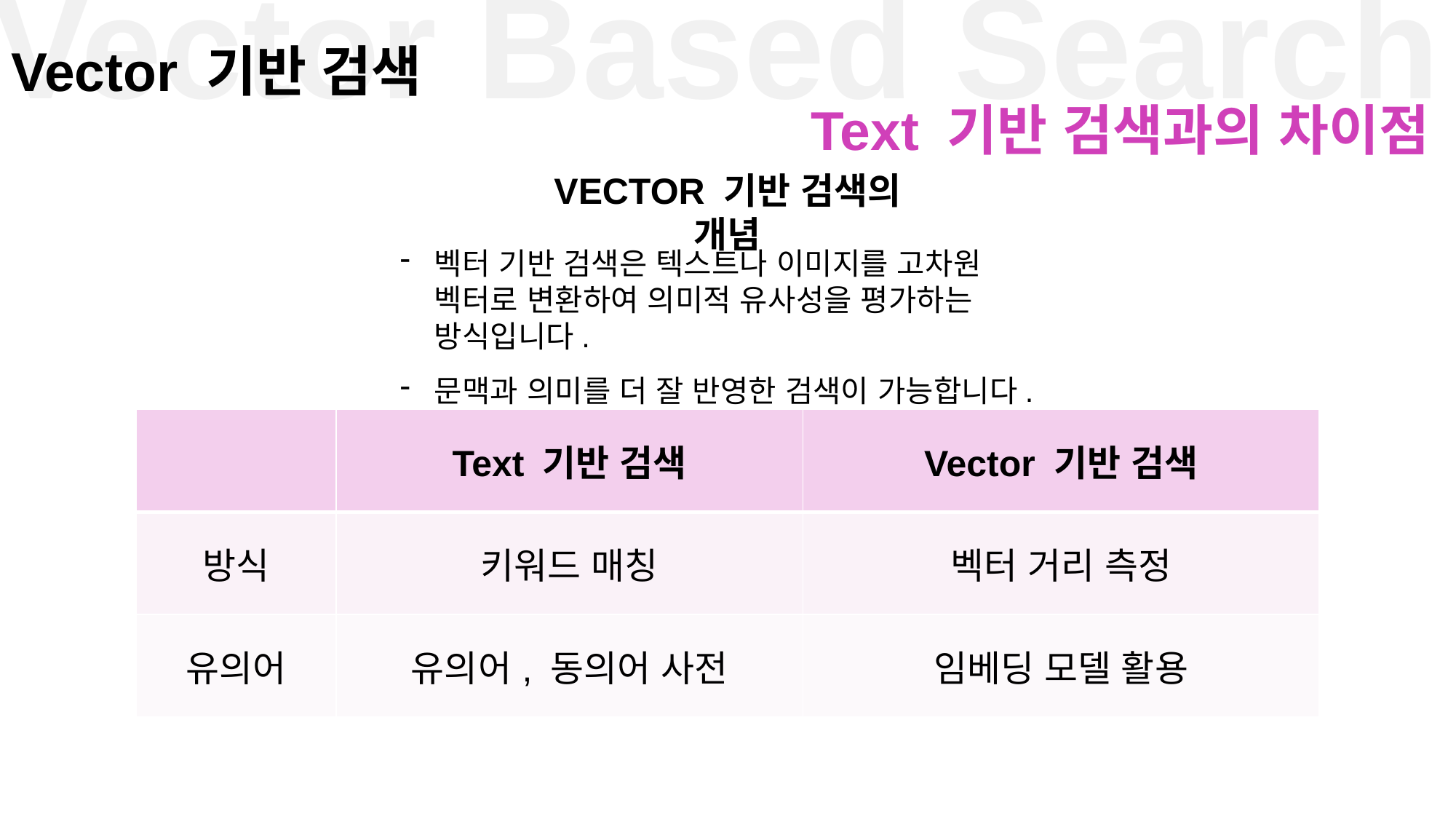

Vector Based Search
# Vector 기반 검색
Text 기반 검색과의 차이점
VECTOR 기반 검색의 개념
벡터 기반 검색은 텍스트나 이미지를 고차원 벡터로 변환하여 의미적 유사성을 평가하는 방식입니다.
문맥과 의미를 더 잘 반영한 검색이 가능합니다.
|  | Text 기반 검색 | Vector 기반 검색 |
| --- | --- | --- |
| 방식 | 키워드 매칭 | 벡터 거리 측정 |
| 유의어 | 유의어, 동의어 사전 | 임베딩 모델 활용 |